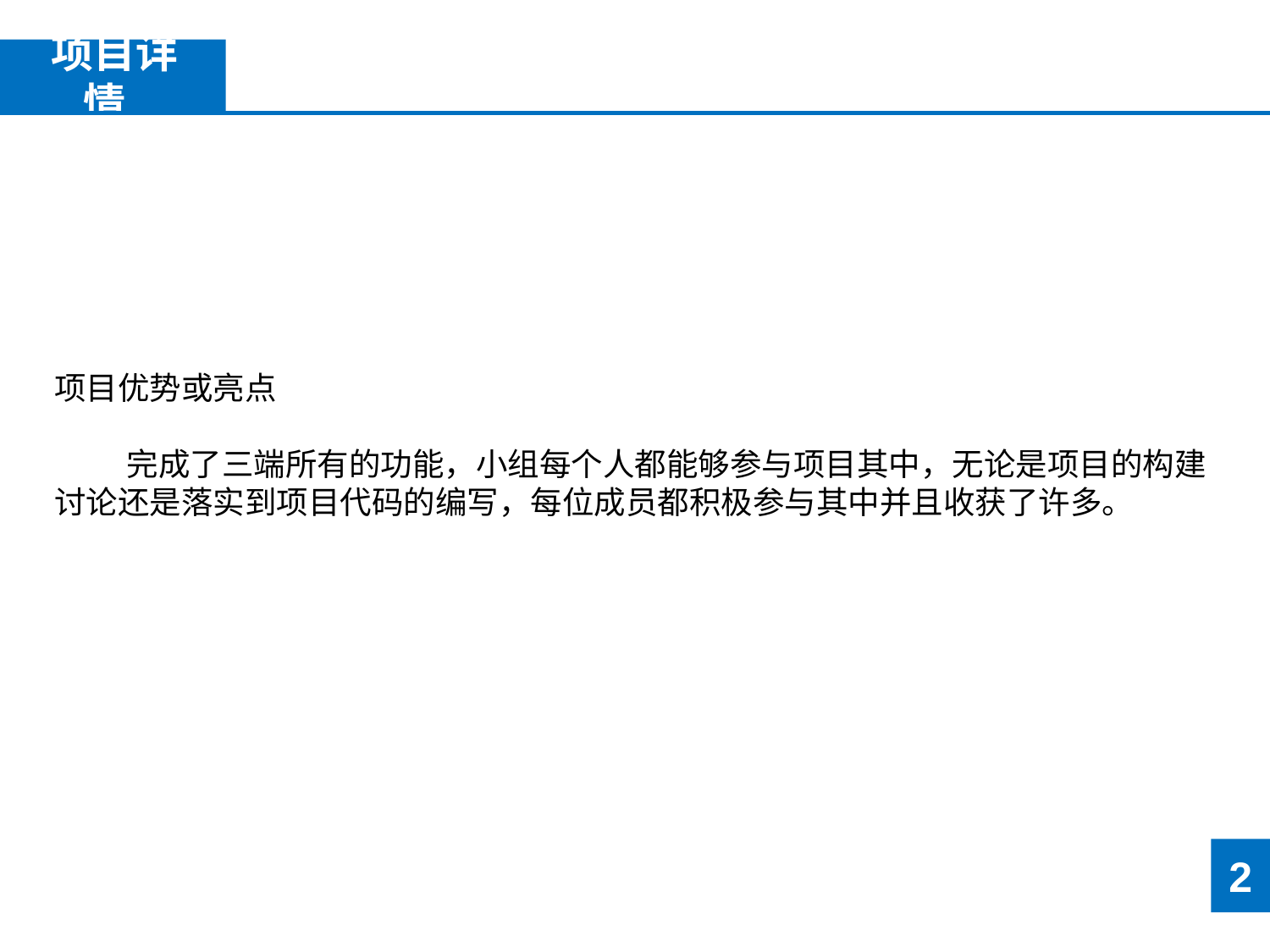

项目详情

大量的孔隙
项目优势或亮点

         完成了三端所有的功能，小组每个人都能够参与项目其中，无论是项目的构建讨论还是落实到项目代码的编写，每位成员都积极参与其中并且收获了许多。
2